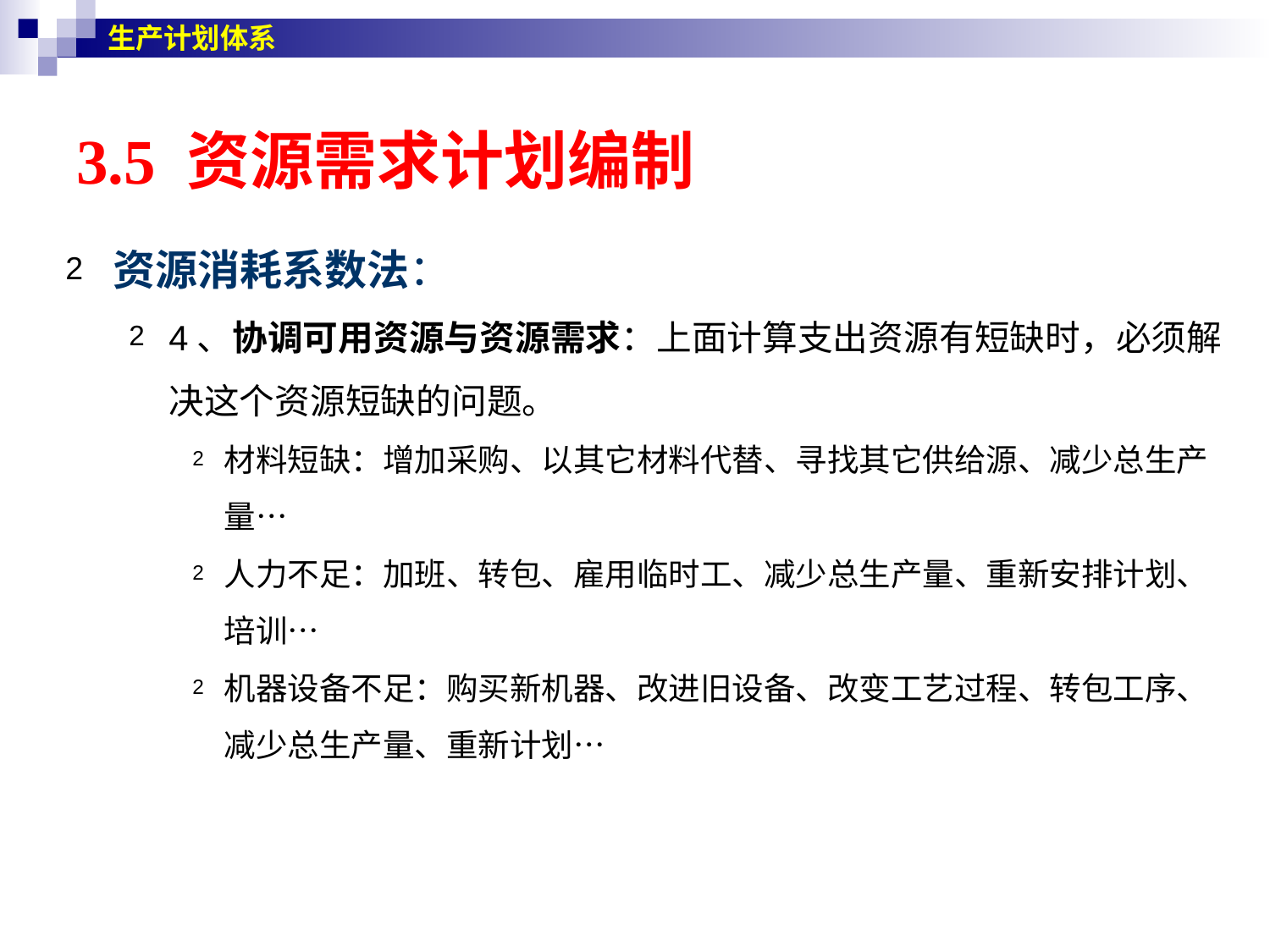

生产计划体系
# 3.5 资源需求计划编制
资源消耗系数法：
4、协调可用资源与资源需求：上面计算支出资源有短缺时，必须解决这个资源短缺的问题。
材料短缺：增加采购、以其它材料代替、寻找其它供给源、减少总生产量…
人力不足：加班、转包、雇用临时工、减少总生产量、重新安排计划、培训…
机器设备不足：购买新机器、改进旧设备、改变工艺过程、转包工序、减少总生产量、重新计划…